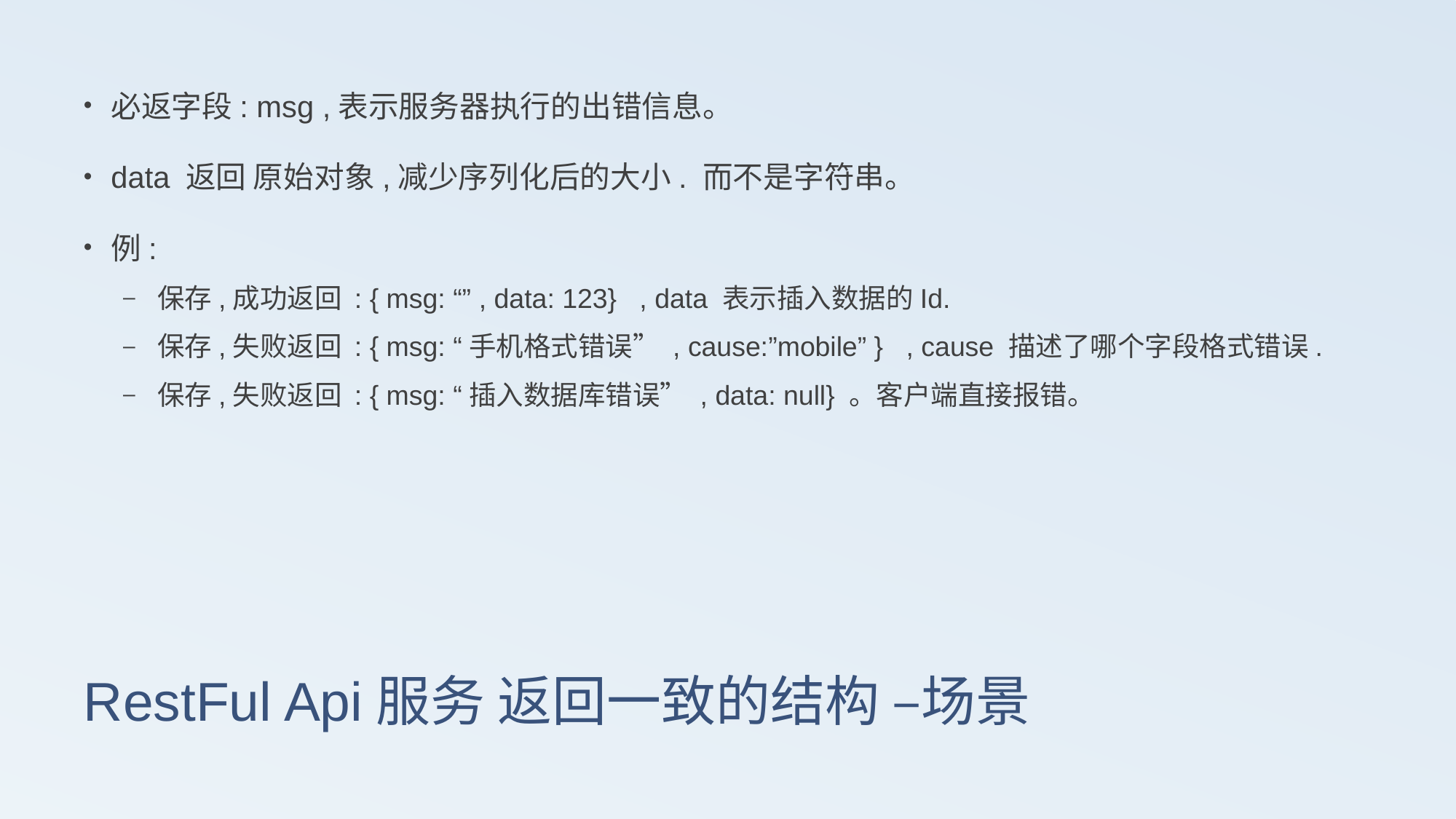

必返字段: msg ,表示服务器执行的出错信息。
data 返回 原始对象,减少序列化后的大小. 而不是字符串。
例:
保存,成功返回 : { msg: “” , data: 123}   , data 表示插入数据的Id.
保存,失败返回 : { msg: “手机格式错误” , cause:”mobile” }   , cause 描述了哪个字段格式错误.
保存,失败返回 : { msg: “插入数据库错误” , data: null} 。客户端直接报错。

# RestFul Api服务 返回一致的结构 –场景